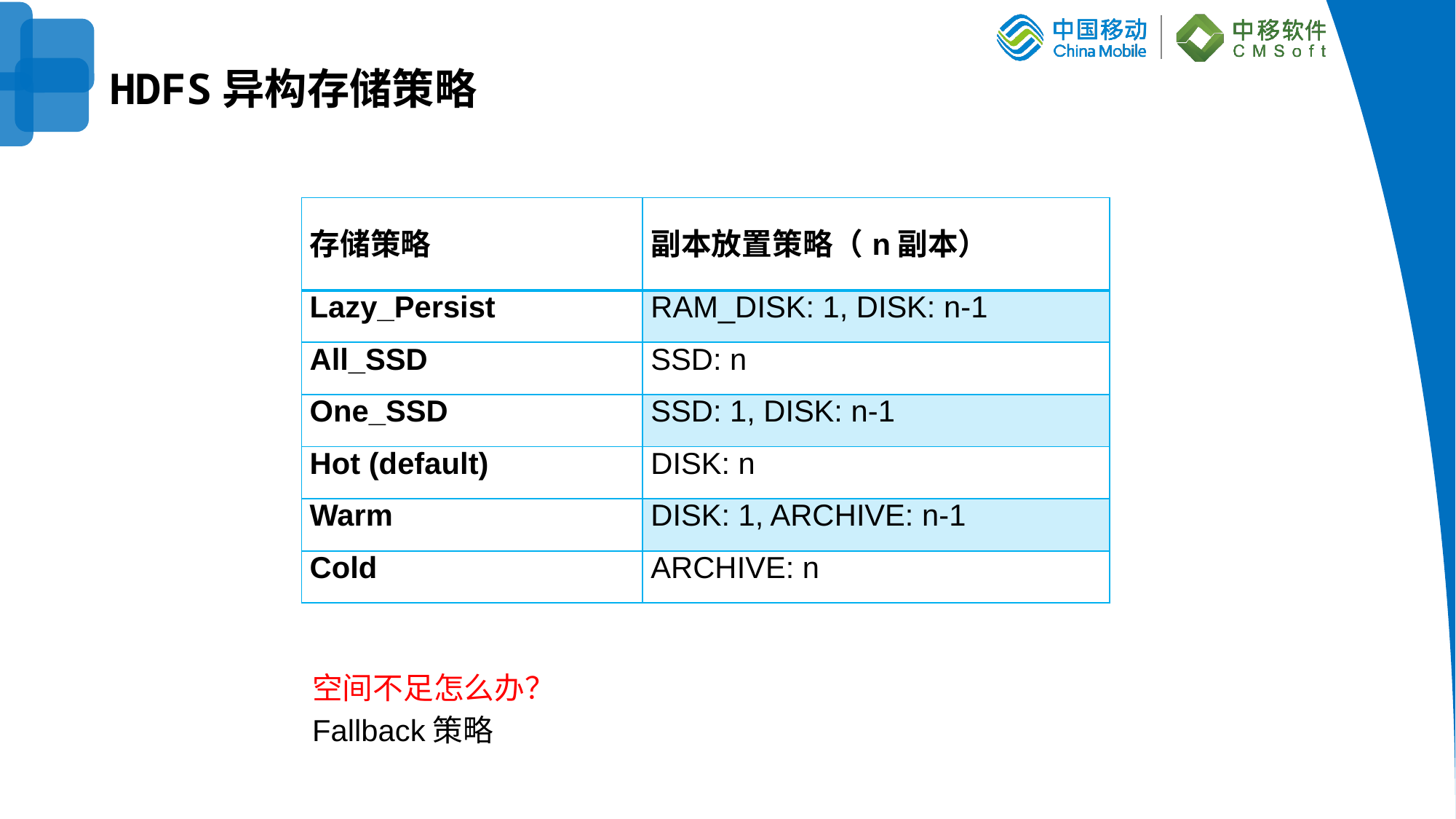

# HDFS异构存储策略
| 存储策略 | 副本放置策略（n副本） |
| --- | --- |
| Lazy\_Persist | RAM\_DISK: 1, DISK: n-1 |
| All\_SSD | SSD: n |
| One\_SSD | SSD: 1, DISK: n-1 |
| Hot (default) | DISK: n |
| Warm | DISK: 1, ARCHIVE: n-1 |
| Cold | ARCHIVE: n |
空间不足怎么办？
Fallback策略